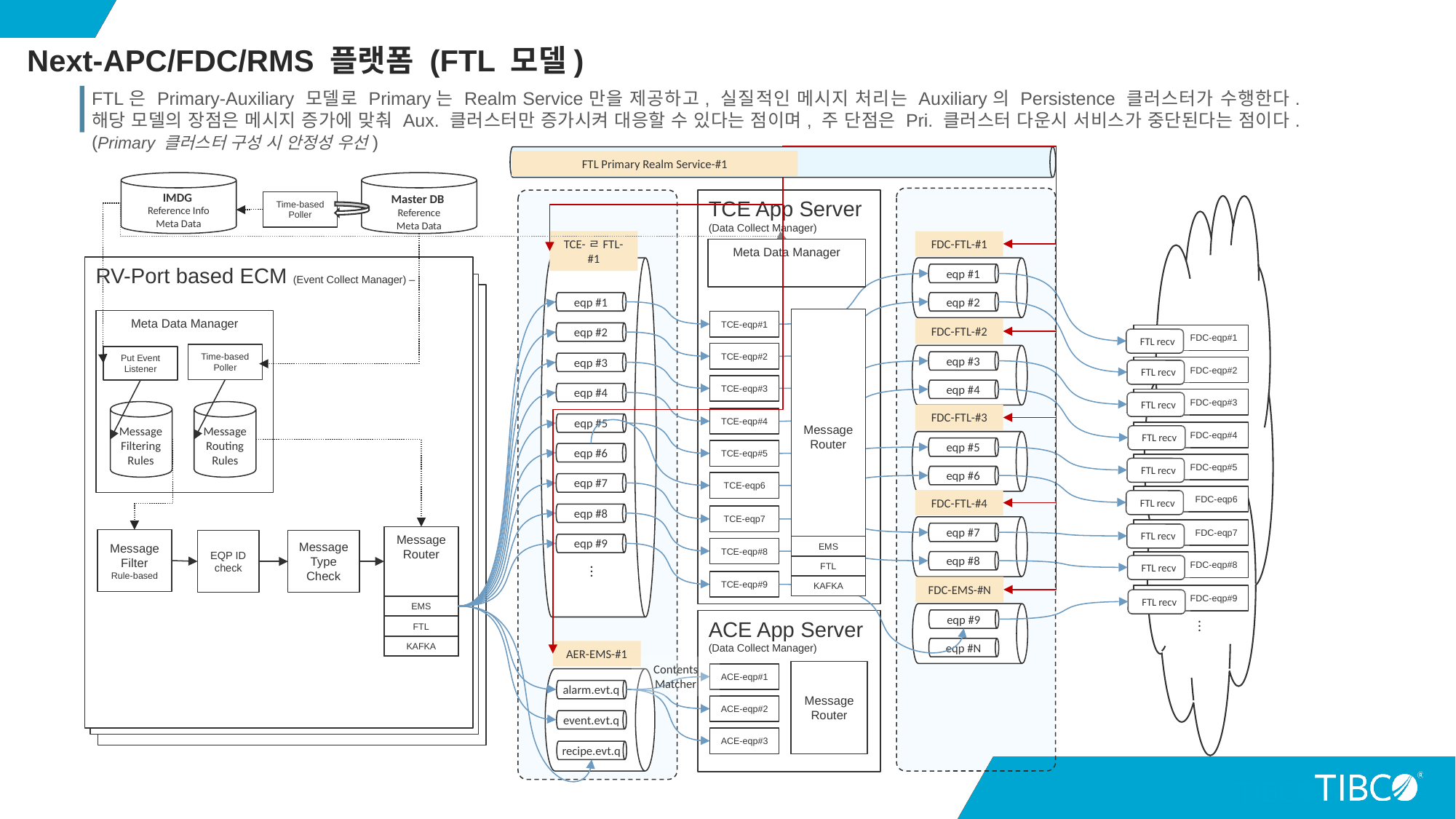

Next-APC/FDC/RMS 플랫폼 (FTL 모델)
FTL은 Primary-Auxiliary 모델로 Primary는 Realm Service만을 제공하고, 실질적인 메시지 처리는 Auxiliary의 Persistence 클러스터가 수행한다. 해당 모델의 장점은 메시지 증가에 맞춰 Aux. 클러스터만 증가시켜 대응할 수 있다는 점이며, 주 단점은 Pri. 클러스터 다운시 서비스가 중단된다는 점이다. (Primary 클러스터 구성 시 안정성 우선)

FTL Primary Realm Service-#1

IMDG
Reference Info
Meta Data

TCE App Server
(Data Collect Manager)
Time-based Poller
Master DB
Reference
Meta Data

TCE-ㄹFTL-#1

FDC-FTL-#1

eqp #1

eqp #2
Meta Data Manager
RV-Port based ECM (Event Collect Manager) –
RV-Port based ECM (Event Collect Manager) –
RV-Port based ECM (Event Collect Manager) –

eqp #1
Message
Router
EMS
FTL
KAFKA
Meta Data Manager
TCE-eqp#1

FDC-FTL-#2

eqp #3

eqp #4

eqp #2
FDC-eqp#1

FTL recv
TCE-eqp#2
Time-based Poller
Put Event
Listener

eqp #3
FDC-eqp#2

FTL recv
TCE-eqp#3

eqp #4
FDC-eqp#3

FTL recv

FDC-FTL-#3

eqp #5

eqp #6
TCE-eqp#4

eqp #5
FDC-eqp#4
Message
Filtering
Rules
Message
Routing
Rules

FTL recv
TCE-eqp#5

eqp #6
FDC-eqp#5

FTL recv
TCE-eqp6

eqp #7
FDC-eqp6

FDC-FTL-#4

eqp #7

eqp #8

FTL recv

eqp #8
TCE-eqp7
FDC-eqp7

FTL recv
Message
Router
Message Filter
Rule-based
EQP ID check
Message
Type Check

eqp #9
TCE-eqp#8
FDC-eqp#8

FTL recv
.
.
.
TCE-eqp#9

FDC-EMS-#N

eqp #9

eqp #N
FDC-eqp#9

FTL recv
EMS
ACE App Server
(Data Collect Manager)
.
.
.
FTL
KAFKA
AER-EMS-#1
Contents
Matcher
Message
Router
ACE-eqp#1

alarm.evt.q
ACE-eqp#2

event.evt.q
ACE-eqp#3

recipe.evt.q